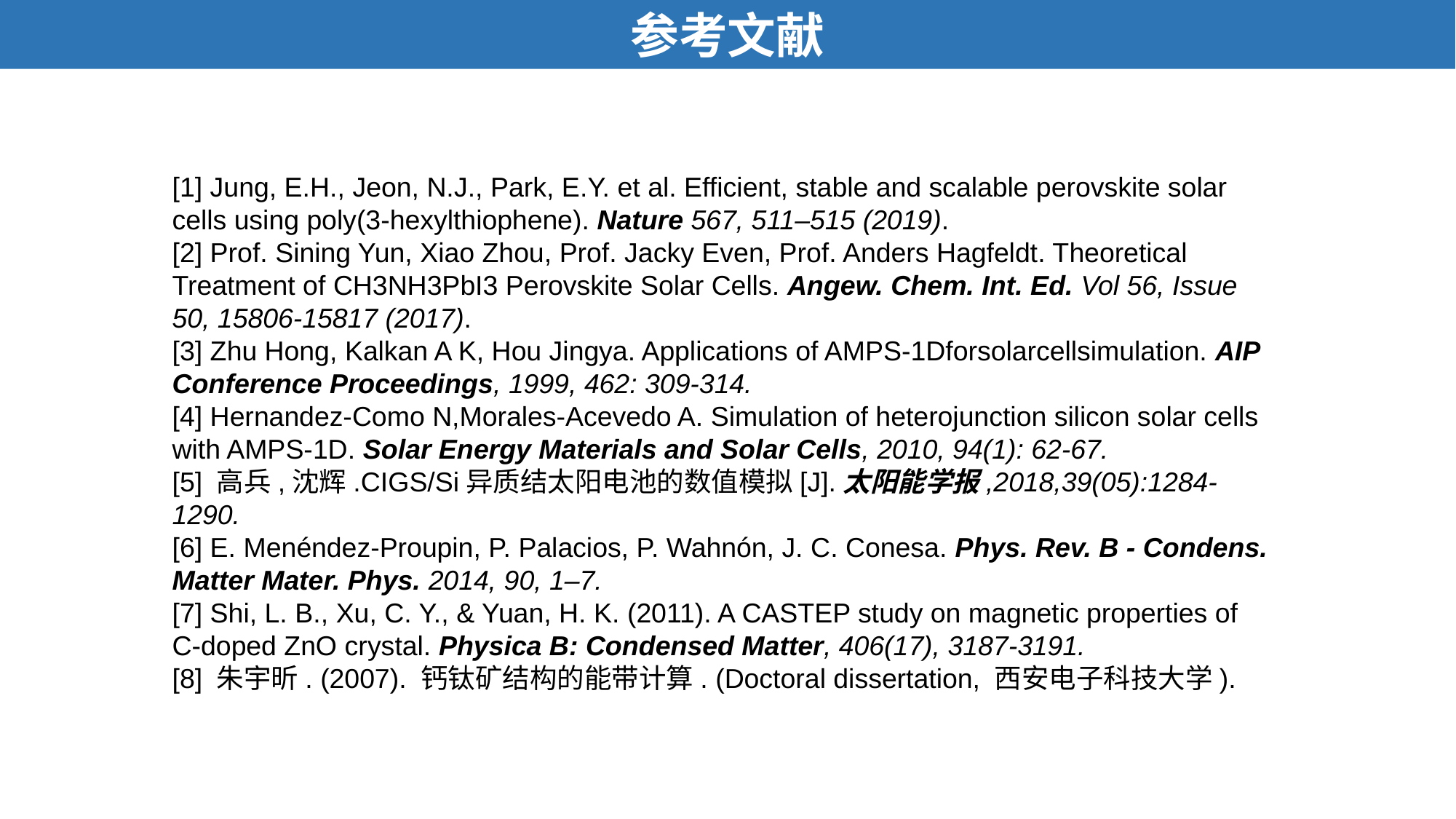

参考文献
[1] Jung, E.H., Jeon, N.J., Park, E.Y. et al. Efficient, stable and scalable perovskite solar cells using poly(3-hexylthiophene). Nature 567, 511–515 (2019).
[2] Prof. Sining Yun, Xiao Zhou, Prof. Jacky Even, Prof. Anders Hagfeldt. Theoretical Treatment of CH3NH3PbI3 Perovskite Solar Cells. Angew. Chem. Int. Ed. Vol 56, Issue 50, 15806-15817 (2017).
[3] Zhu Hong, Kalkan A K, Hou Jingya. Applications of AMPS-1Dforsolarcellsimulation. AIP Conference Proceedings, 1999, 462: 309-314.
[4] Hernandez-Como N,Morales-Acevedo A. Simulation of heterojunction silicon solar cells with AMPS-1D. Solar Energy Materials and Solar Cells, 2010, 94(1): 62-67.
[5] 高兵,沈辉.CIGS/Si异质结太阳电池的数值模拟[J].太阳能学报,2018,39(05):1284-1290.
[6] E. Menéndez-Proupin, P. Palacios, P. Wahnón, J. C. Conesa. Phys. Rev. B - Condens. Matter Mater. Phys. 2014, 90, 1–7.
[7] Shi, L. B., Xu, C. Y., & Yuan, H. K. (2011). A CASTEP study on magnetic properties of C-doped ZnO crystal. Physica B: Condensed Matter, 406(17), 3187-3191.
[8] 朱宇昕. (2007). 钙钛矿结构的能带计算. (Doctoral dissertation, 西安电子科技大学).